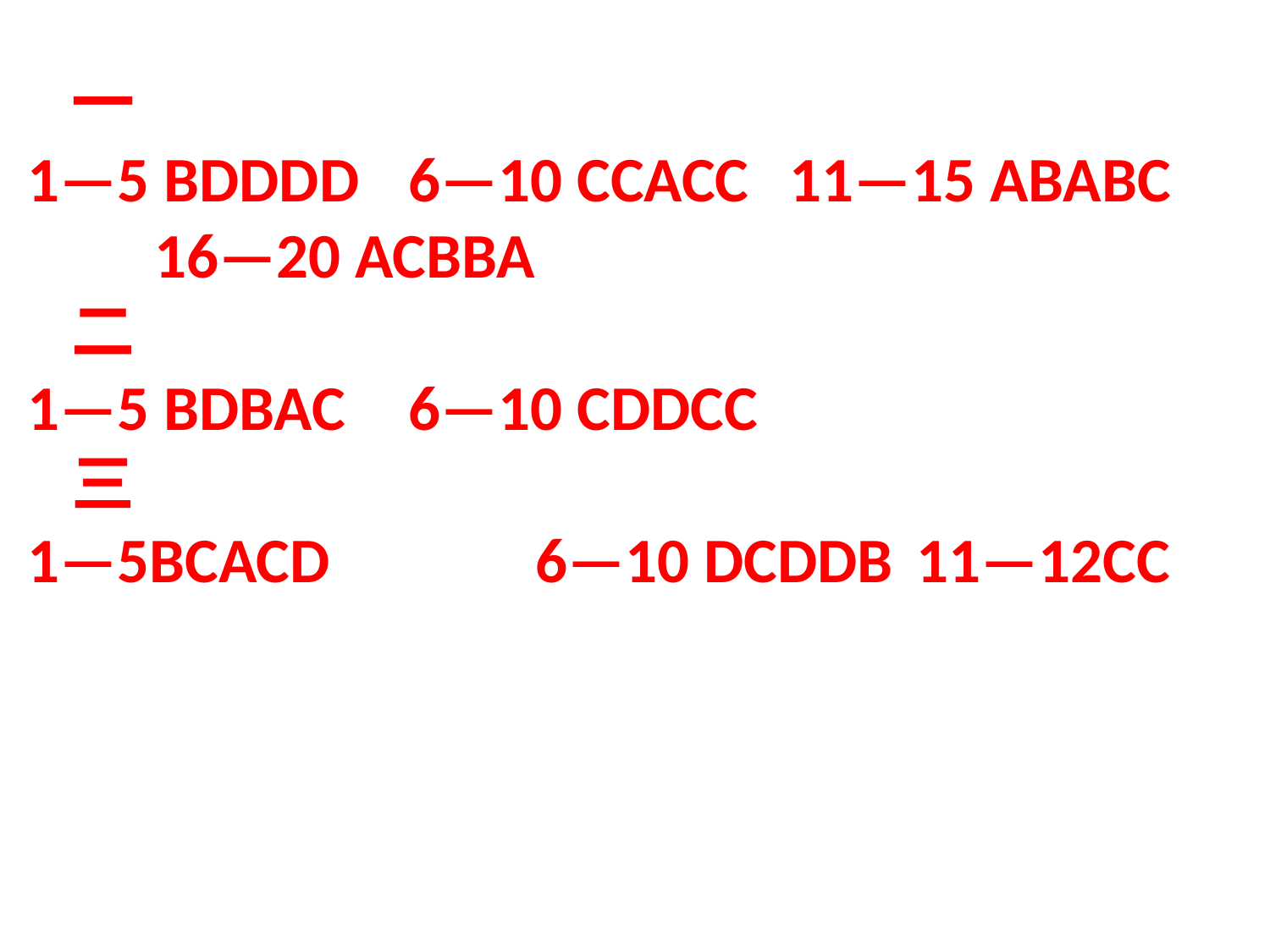

一
1—5 BDDDD  	6—10 CCACC  	11—15 ABABC   	16—20 ACBBA
  二
1—5 BDBAC  	6—10 CDDCC
  三
1—5BCACD		6—10 DCDDB	11—12CC